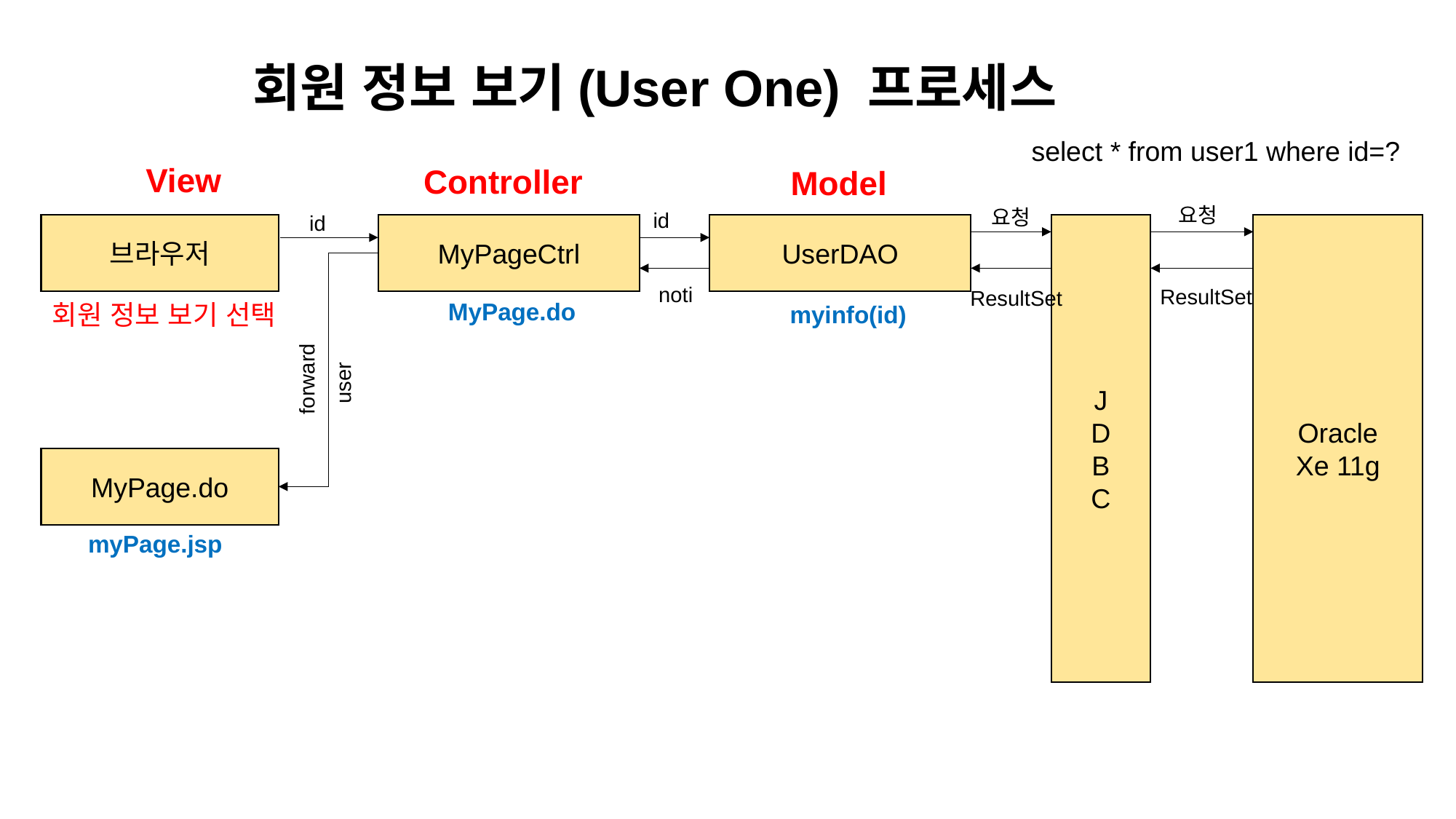

회원 정보 보기(User One) 프로세스
select * from user1 where id=?
View
Controller
Model
요청
요청
id
id
브라우저
MyPageCtrl
UserDAO
J
D
B
C
Oracle
Xe 11g
noti
ResultSet
ResultSet
MyPage.do
회원 정보 보기 선택
myinfo(id)
forward
user
MyPage.do
myPage.jsp